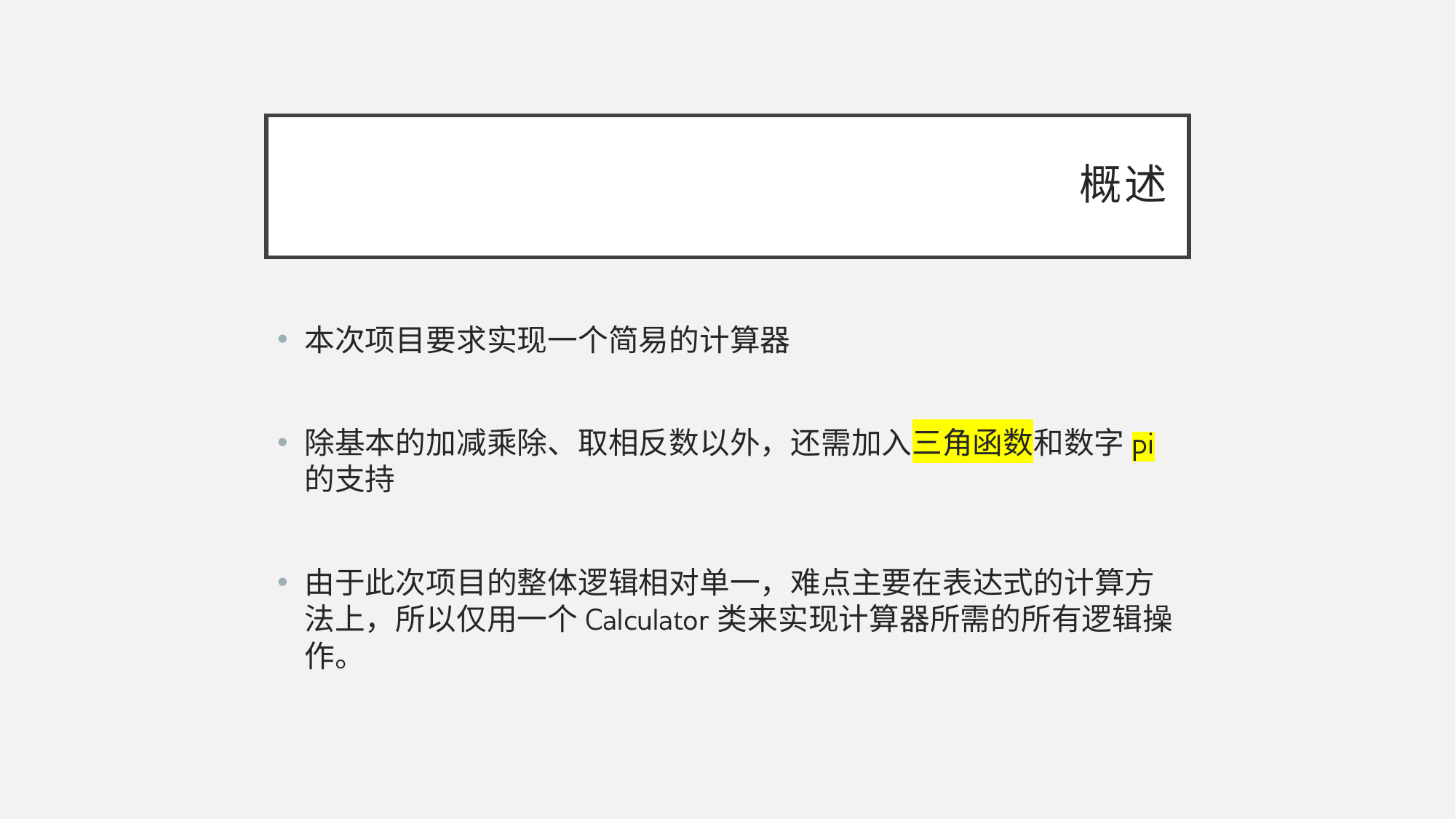

# 概述
本次项目要求实现一个简易的计算器

除基本的加减乘除、取相反数以外，还需加入三角函数和数字pi的支持

由于此次项目的整体逻辑相对单一，难点主要在表达式的计算方法上，所以仅用一个Calculator类来实现计算器所需的所有逻辑操作。